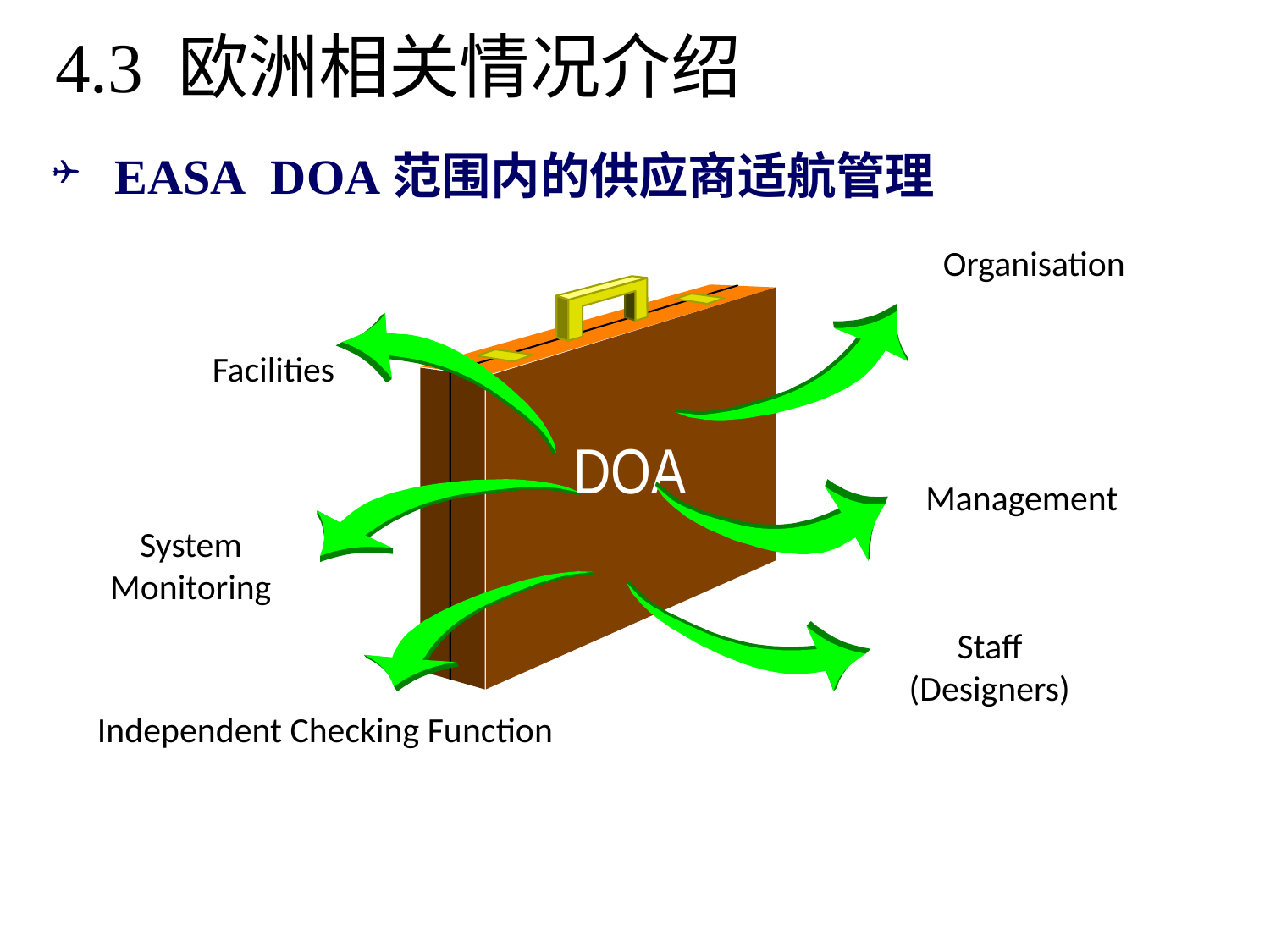

4.3 欧洲相关情况介绍
EASA  DOA范围内的供应商适航管理

Organisation

Facilities

DOA
Management

System Monitoring

Staff
(Designers)
Independent Checking Function